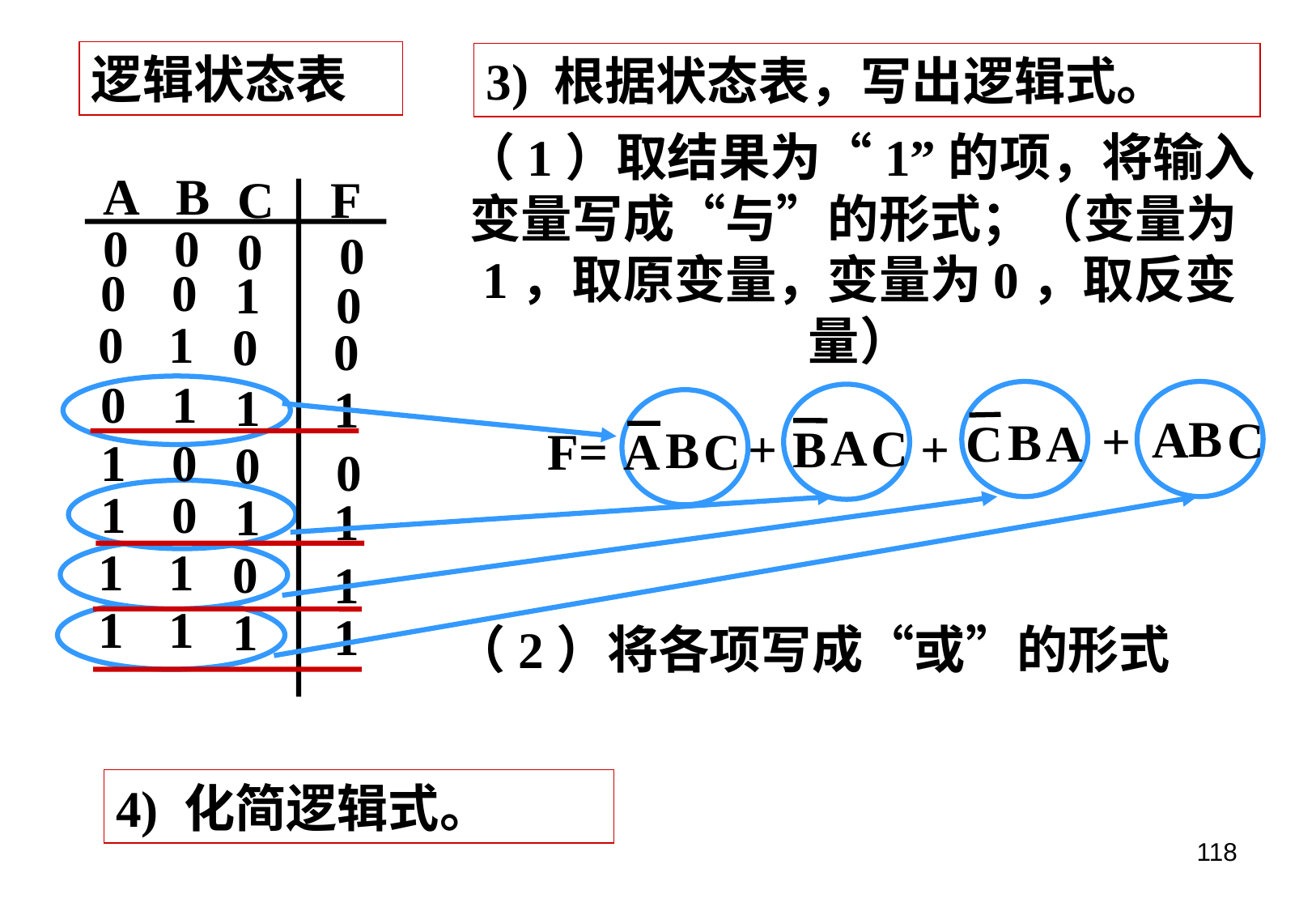

逻辑状态表
3) 根据状态表，写出逻辑式。
（1）取结果为“1”的项，将输入变量写成“与”的形式；（变量为1，取原变量，变量为0，取反变量）
A
B
C
F

0
0
0
0
0
0
1
0
0
1
0
0
0
1
1
1

B
A
C
+
B
A
C

A
C
B

+
+
B
C
A

F=
1
0
0

0
1
0
1

1

1
1
0

1
1
1
1
1

（2）将各项写成“或”的形式

4) 化简逻辑式。
118